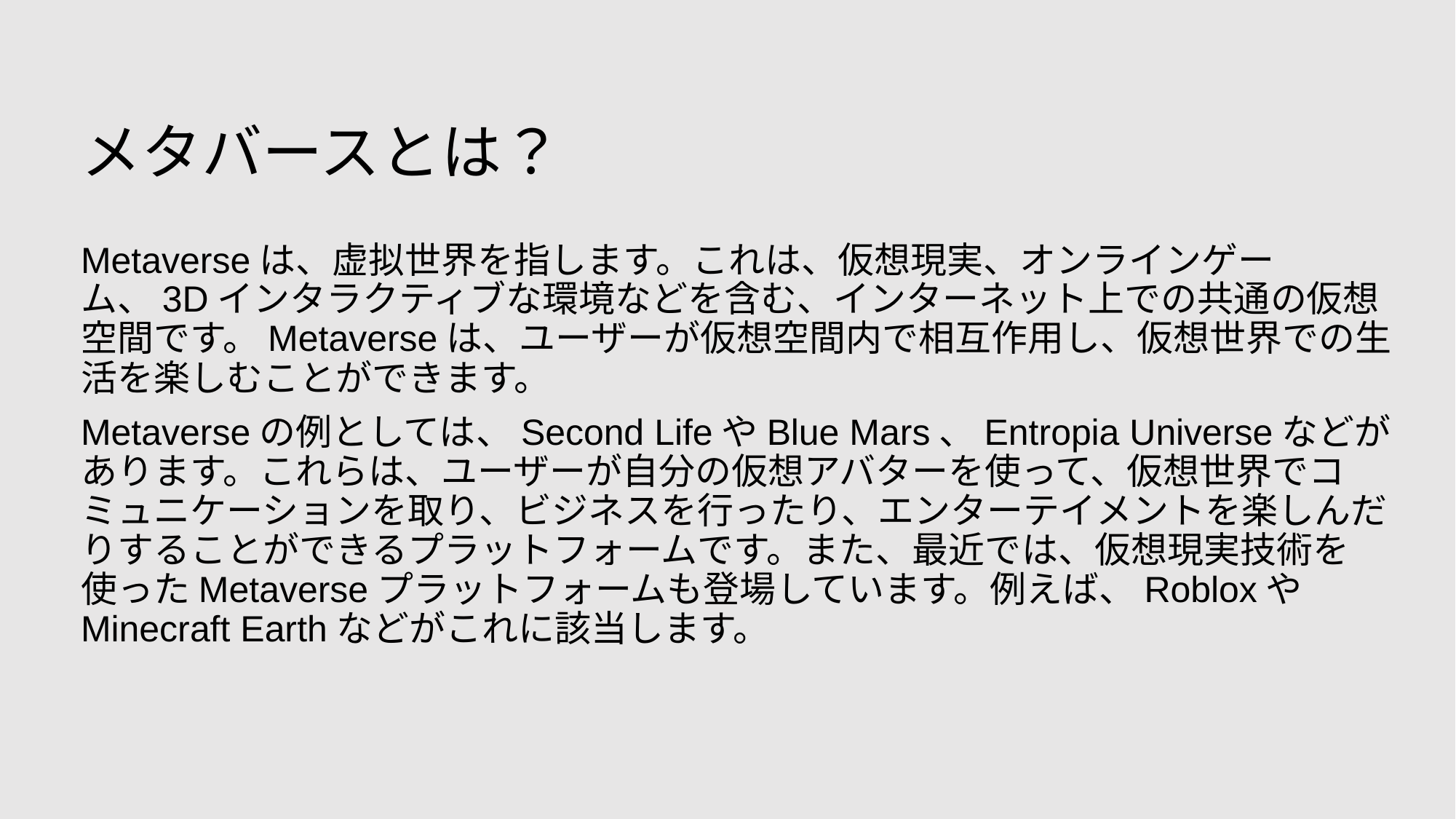

メタバースとは？
Metaverseは、虚拟世界を指します。これは、仮想現実、オンラインゲーム、3Dインタラクティブな環境などを含む、インターネット上での共通の仮想空間です。Metaverseは、ユーザーが仮想空間内で相互作用し、仮想世界での生活を楽しむことができます。
Metaverseの例としては、Second LifeやBlue Mars、Entropia Universeなどがあります。これらは、ユーザーが自分の仮想アバターを使って、仮想世界でコミュニケーションを取り、ビジネスを行ったり、エンターテイメントを楽しんだりすることができるプラットフォームです。また、最近では、仮想現実技術を使ったMetaverseプラットフォームも登場しています。例えば、RobloxやMinecraft Earthなどがこれに該当します。